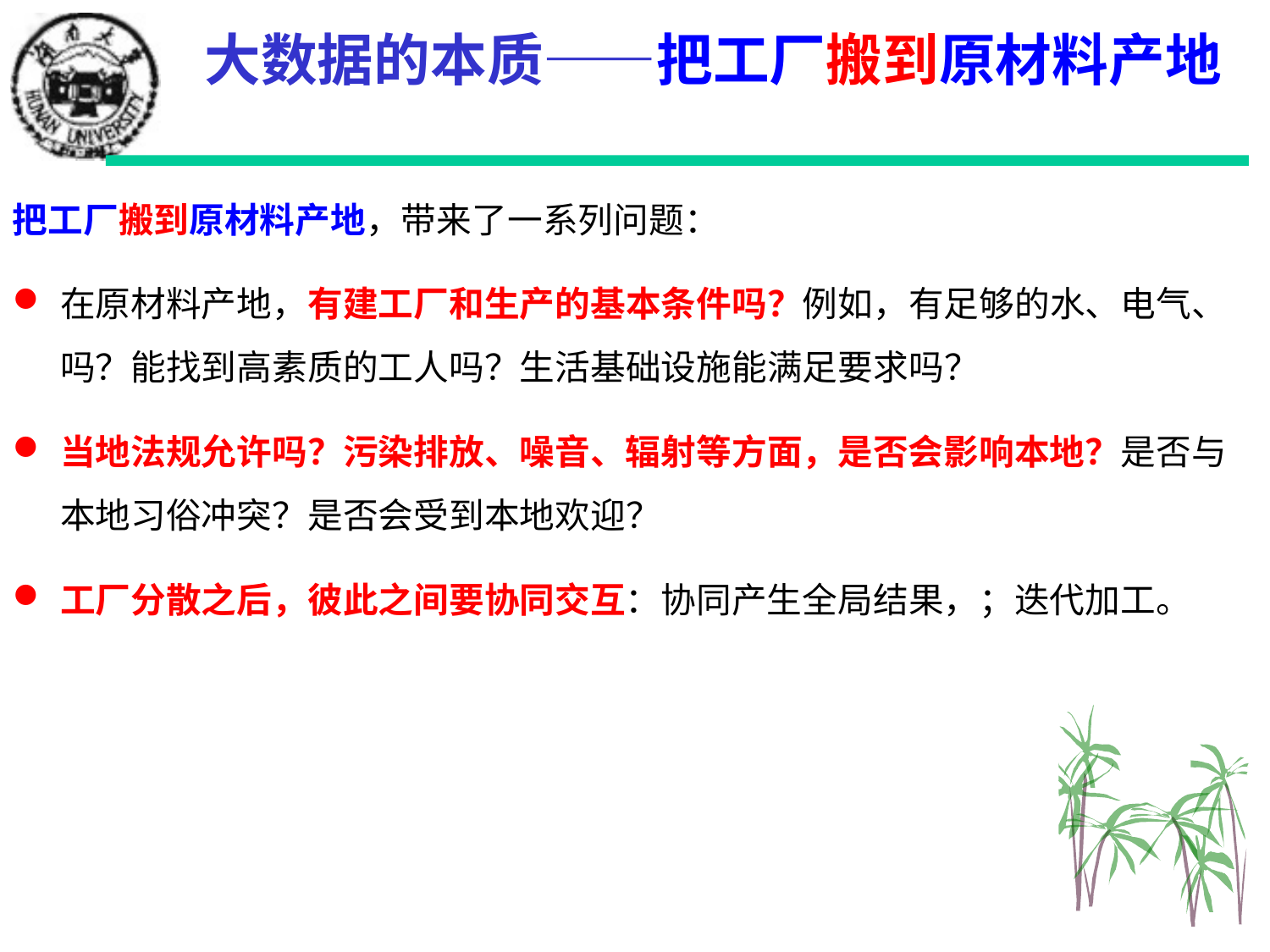

# 大数据的本质——把工厂搬到原材料产地
把工厂搬到原材料产地，带来了一系列问题：
在原材料产地，有建工厂和生产的基本条件吗？例如，有足够的水、电气、吗？能找到高素质的工人吗？生活基础设施能满足要求吗？
当地法规允许吗？污染排放、噪音、辐射等方面，是否会影响本地？是否与本地习俗冲突？是否会受到本地欢迎？
工厂分散之后，彼此之间要协同交互：协同产生全局结果，；迭代加工。